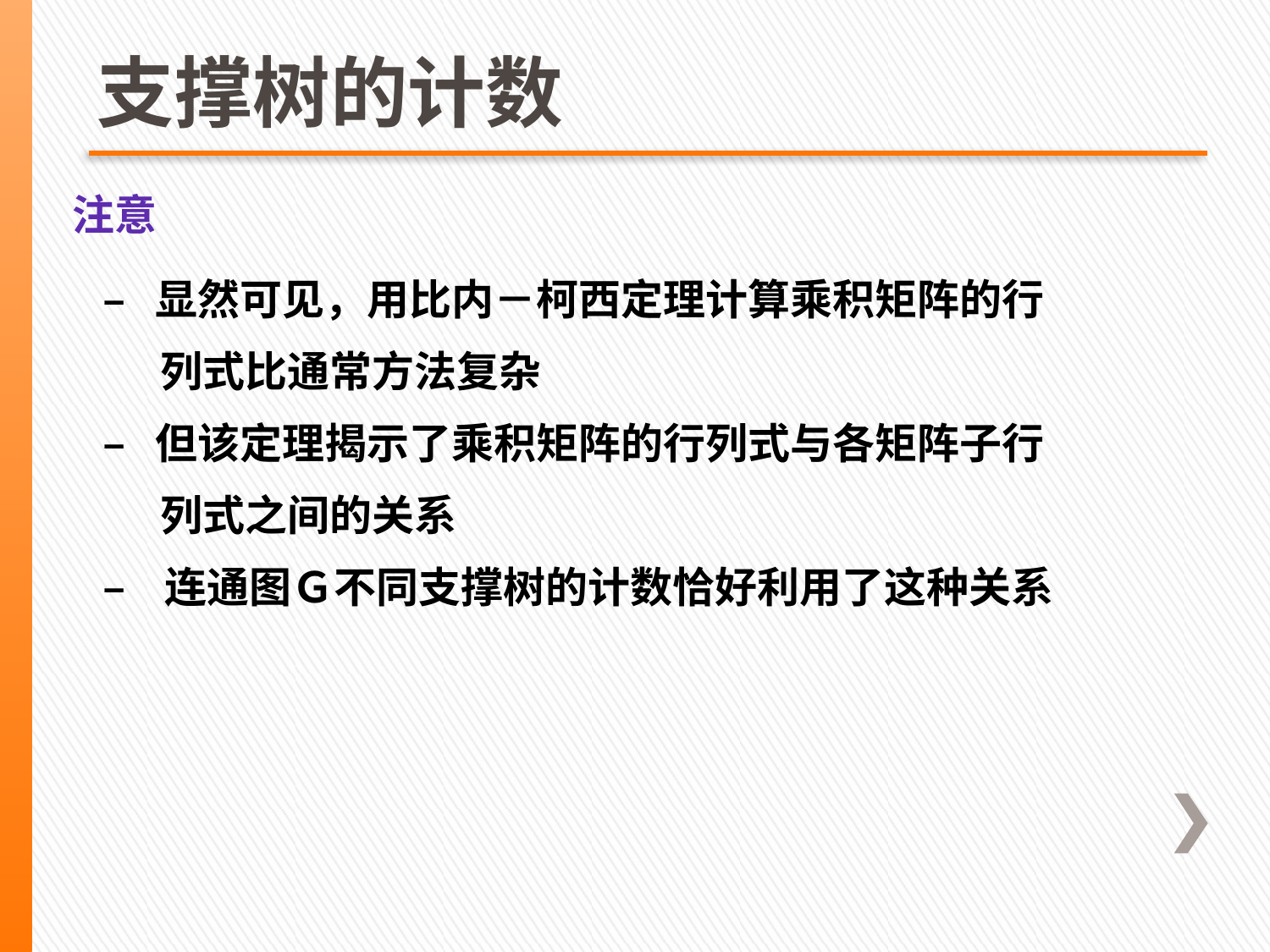

# 支撑树的计数
注意

–  显然可见，用比内－柯西定理计算乘积矩阵的行
     列式比通常方法复杂
–  但该定理揭示了乘积矩阵的行列式与各矩阵子行
     列式之间的关系
–   连通图Ｇ不同支撑树的计数恰好利用了这种关系